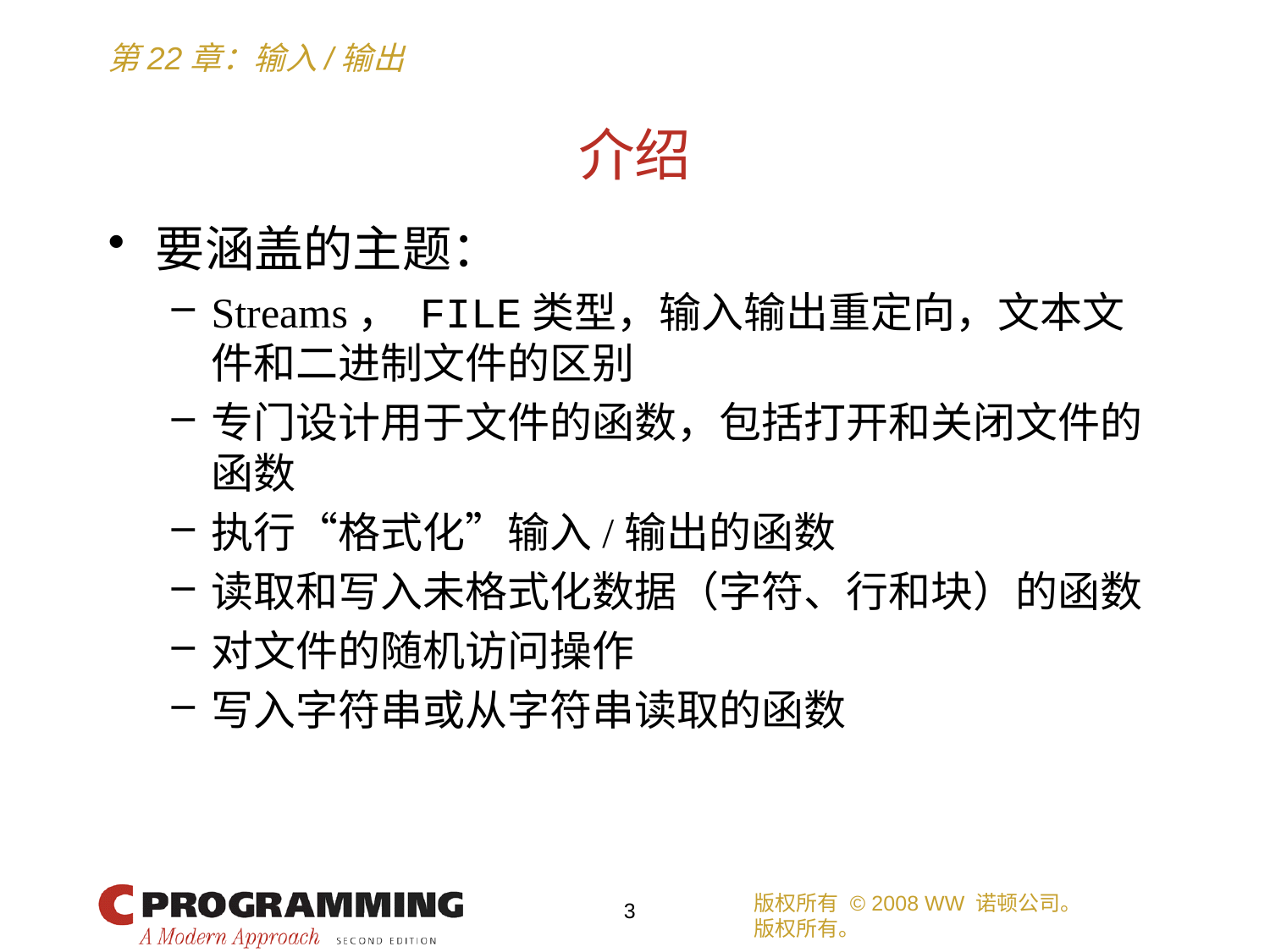

# 介绍
要涵盖的主题：
Streams， FILE类型，输入输出重定向，文本文件和二进制文件的区别
专门设计用于文件的函数，包括打开和关闭文件的函数
执行“格式化”输入/输出的函数
读取和写入未格式化数据（字符、行和块）的函数
对文件的随机访问操作
写入字符串或从字符串读取的函数

版权所有 © 2008 WW 诺顿公司。
版权所有。
3